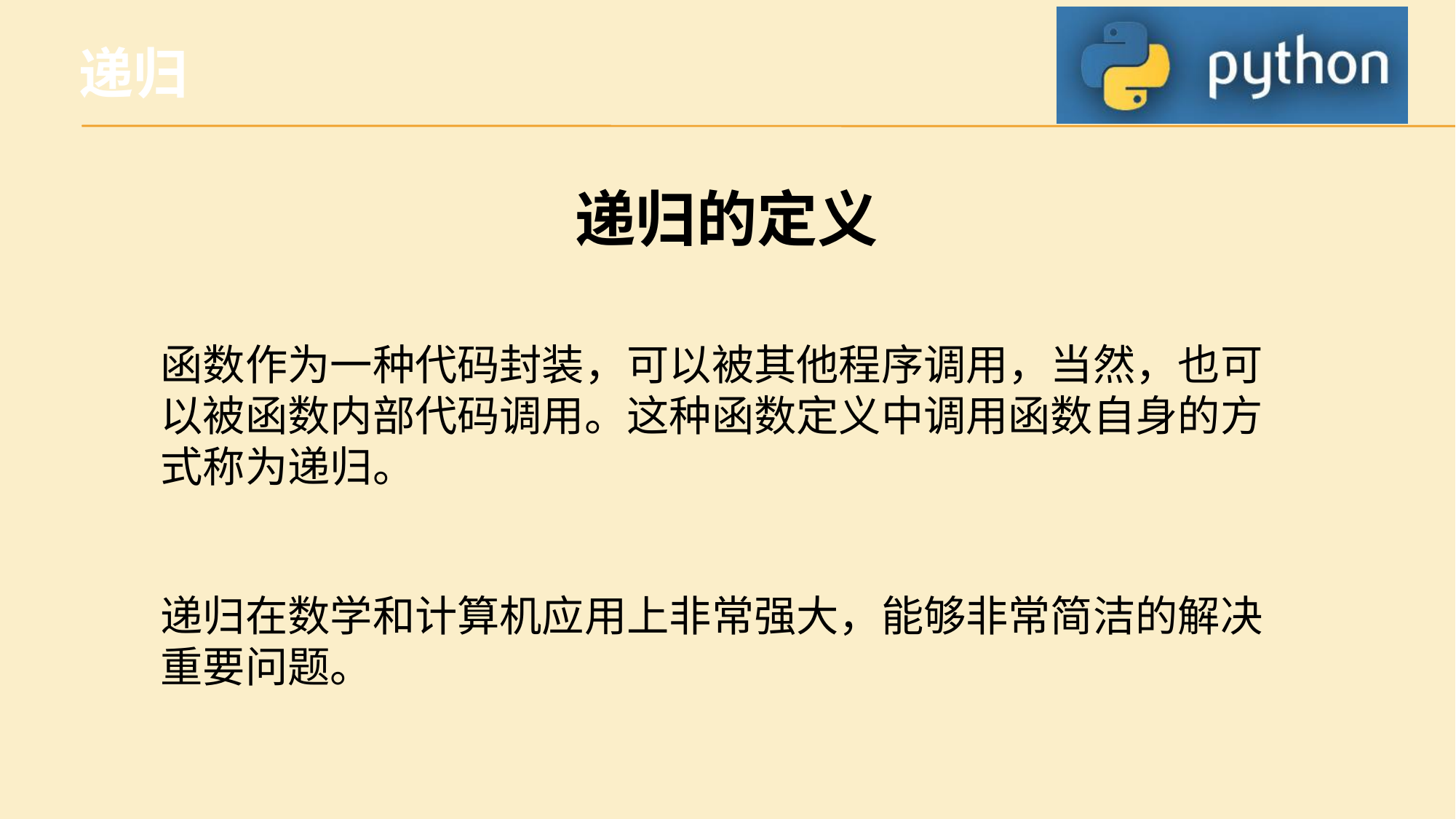

递归
递归的定义
函数作为一种代码封装，可以被其他程序调用，当然，也可以被函数内部代码调用。这种函数定义中调用函数自身的方式称为递归。
递归在数学和计算机应用上非常强大，能够非常简洁的解决重要问题。